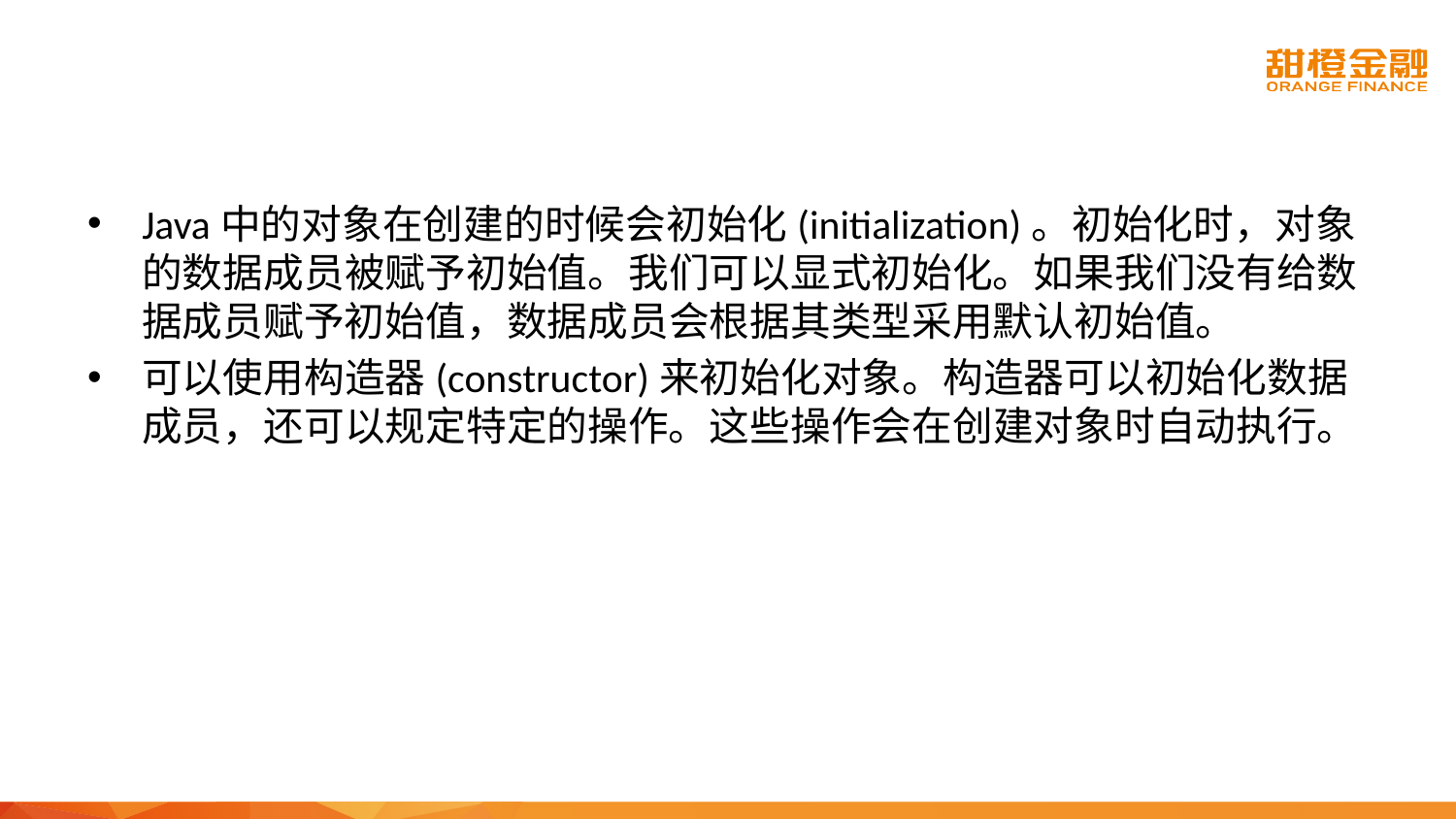

#
Java中的对象在创建的时候会初始化(initialization)。初始化时，对象的数据成员被赋予初始值。我们可以显式初始化。如果我们没有给数据成员赋予初始值，数据成员会根据其类型采用默认初始值。
可以使用构造器(constructor)来初始化对象。构造器可以初始化数据成员，还可以规定特定的操作。这些操作会在创建对象时自动执行。